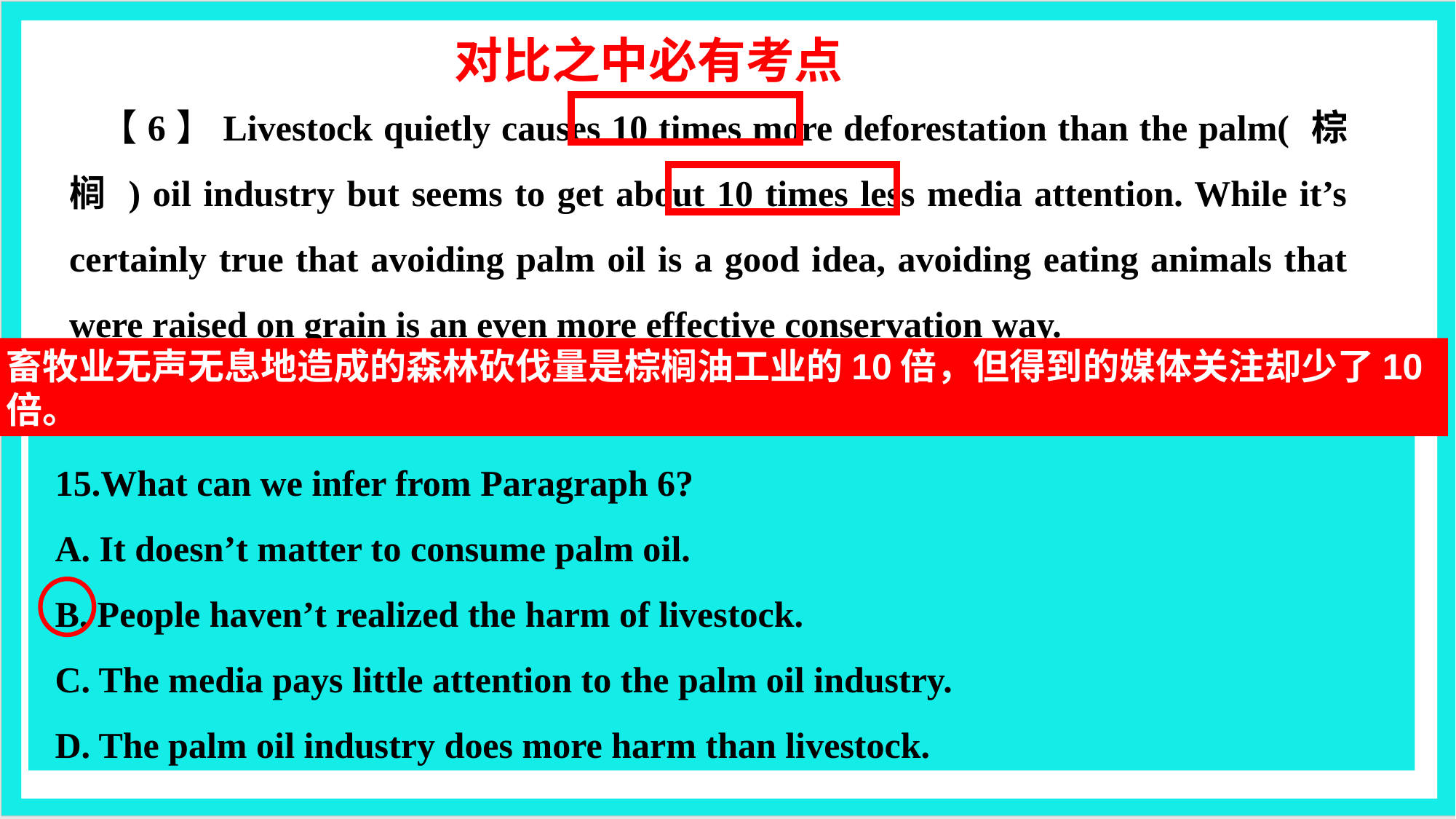

对比之中必有考点
【6】Livestock quietly causes 10 times more deforestation than the palm( 棕 榈 ) oil industry but seems to get about 10 times less media attention. While it’s certainly true that avoiding palm oil is a good idea, avoiding eating animals that were raised on grain is an even more effective conservation way.

畜牧业无声无息地造成的森林砍伐量是棕榈油工业的10倍，但得到的媒体关注却少了10倍。
15.What can we infer from Paragraph 6?
A. It doesn’t matter to consume palm oil.
B. People haven’t realized the harm of livestock.
C. The media pays little attention to the palm oil industry.
D. The palm oil industry does more harm than livestock.